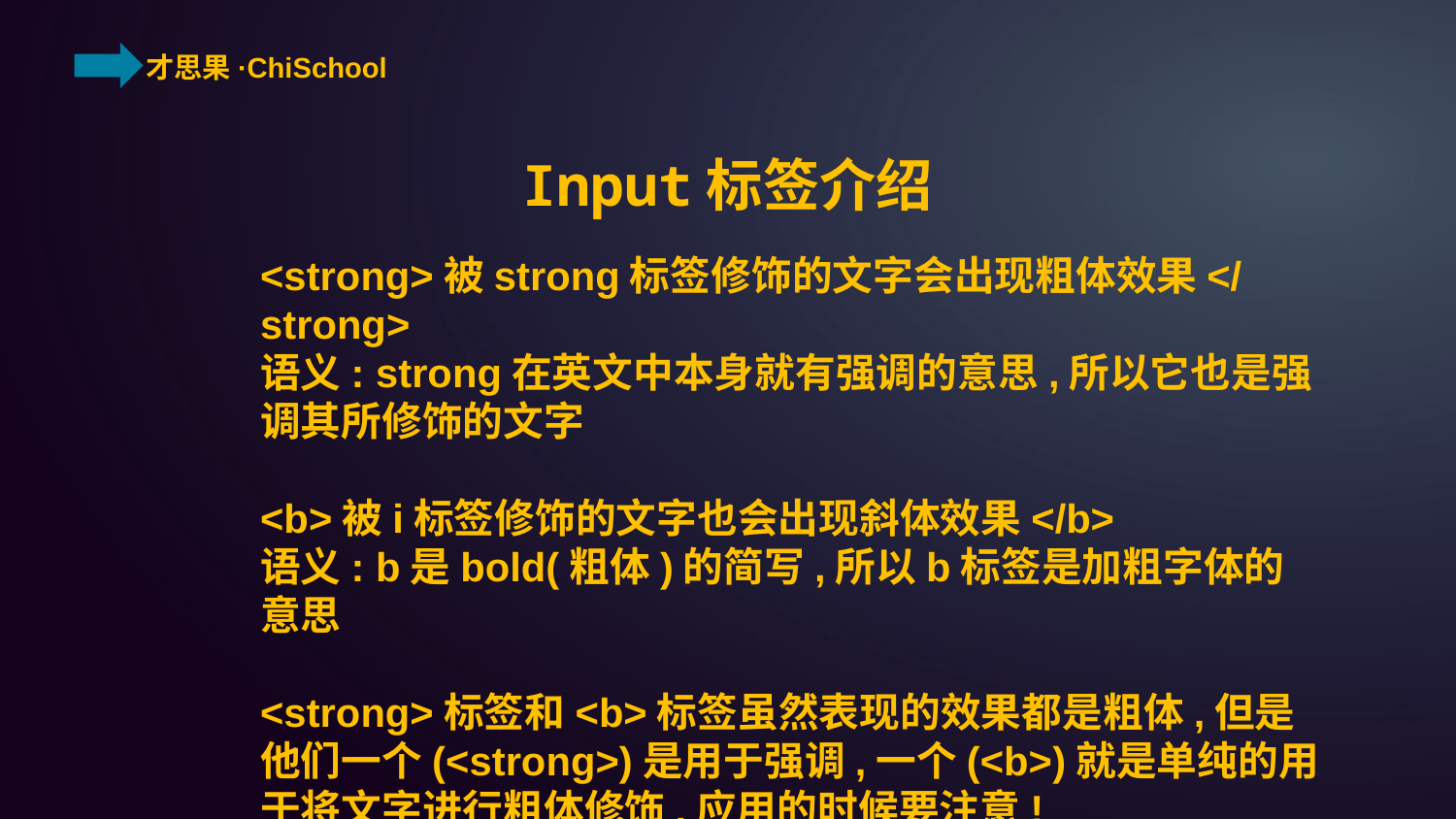

Input标签介绍

<strong>被strong标签修饰的文字会出现粗体效果</strong>
语义: strong在英文中本身就有强调的意思,所以它也是强调其所修饰的文字

<b>被i标签修饰的文字也会出现斜体效果</b>
语义: b是bold(粗体)的简写,所以b标签是加粗字体的意思

<strong>标签和<b>标签虽然表现的效果都是粗体,但是他们一个(<strong>)是用于强调,一个(<b>)就是单纯的用于将文字进行粗体修饰,应用的时候要注意!